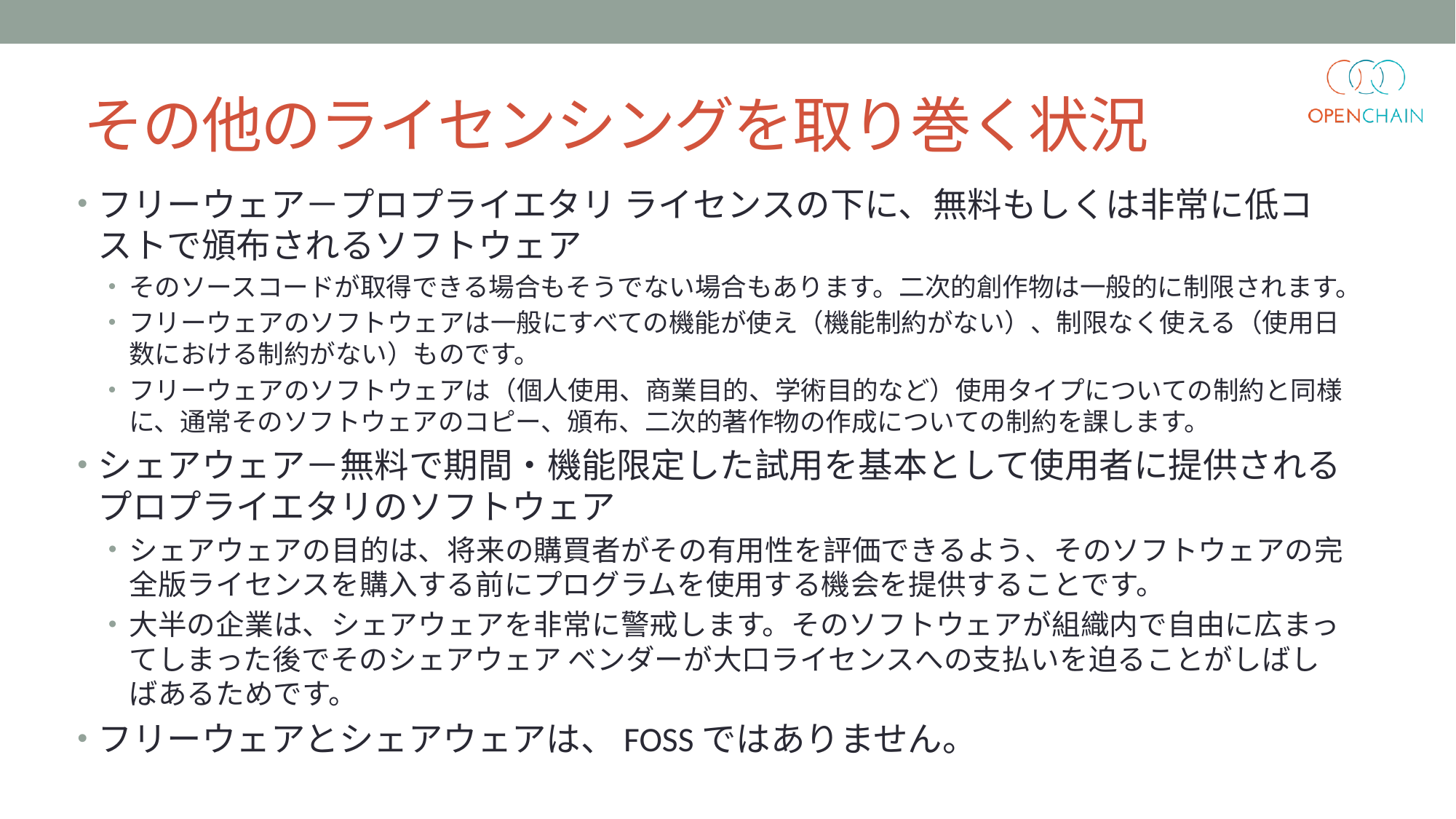

# その他のライセンシングを取り巻く状況
フリーウェア－プロプライエタリ ライセンスの下に、無料もしくは非常に低コストで頒布されるソフトウェア
そのソースコードが取得できる場合もそうでない場合もあります。二次的創作物は一般的に制限されます。
フリーウェアのソフトウェアは一般にすべての機能が使え（機能制約がない）、制限なく使える（使用日数における制約がない）ものです。
フリーウェアのソフトウェアは（個人使用、商業目的、学術目的など）使用タイプについての制約と同様に、通常そのソフトウェアのコピー、頒布、二次的著作物の作成についての制約を課します。
シェアウェア－無料で期間・機能限定した試用を基本として使用者に提供されるプロプライエタリのソフトウェア
シェアウェアの目的は、将来の購買者がその有用性を評価できるよう、そのソフトウェアの完全版ライセンスを購入する前にプログラムを使用する機会を提供することです。
大半の企業は、シェアウェアを非常に警戒します。そのソフトウェアが組織内で自由に広まってしまった後でそのシェアウェア ベンダーが大口ライセンスへの支払いを迫ることがしばしばあるためです。
フリーウェアとシェアウェアは、FOSSではありません。